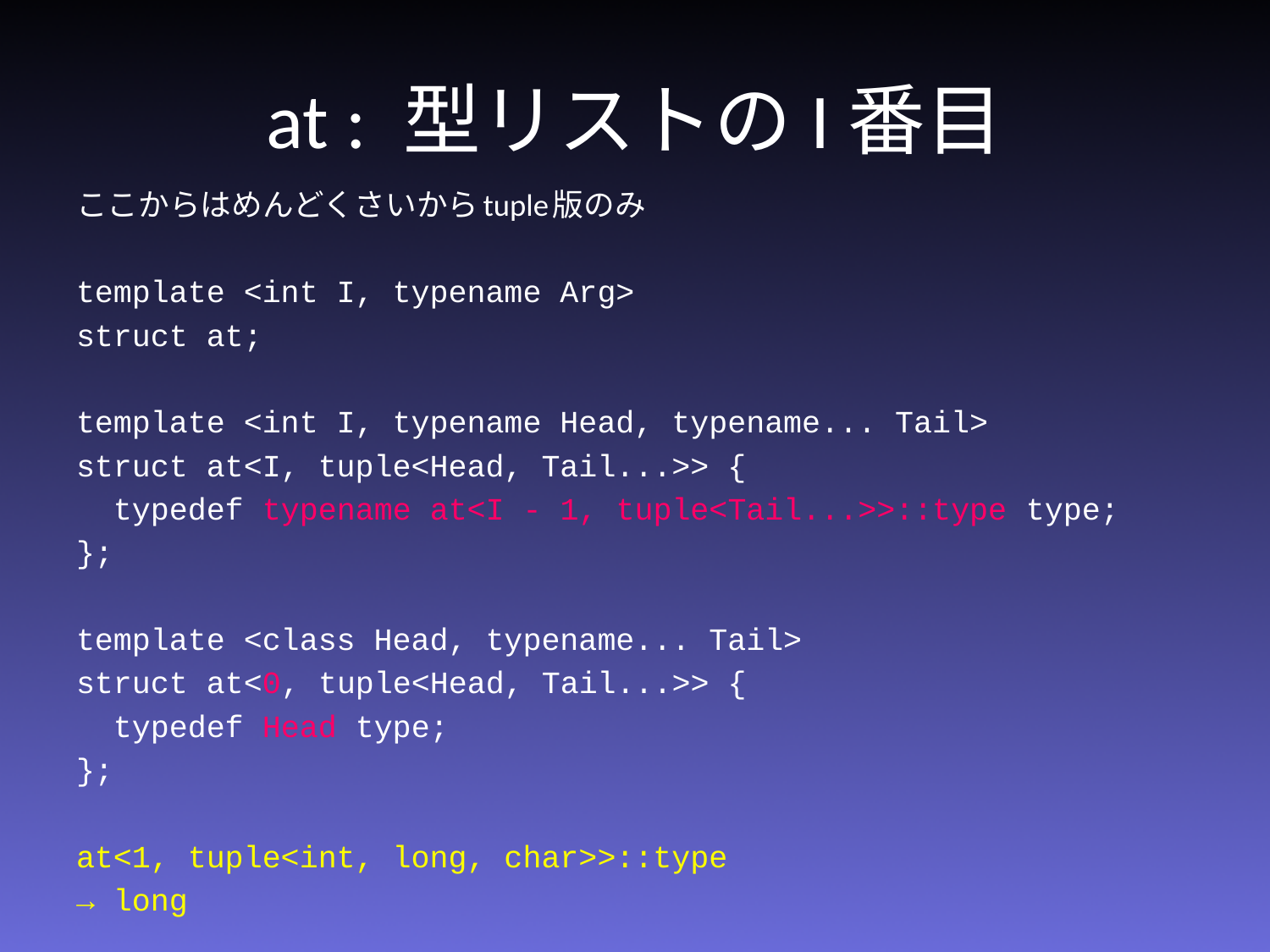

# at : 型リストのI番目
ここからはめんどくさいからtuple版のみ

template <int I, typename Arg>
struct at;

template <int I, typename Head, typename... Tail>
struct at<I, tuple<Head, Tail...>> {
  typedef typename at<I - 1, tuple<Tail...>>::type type;
};

template <class Head, typename... Tail>
struct at<0, tuple<Head, Tail...>> {
  typedef Head type;
};

at<1, tuple<int, long, char>>::type
→ long